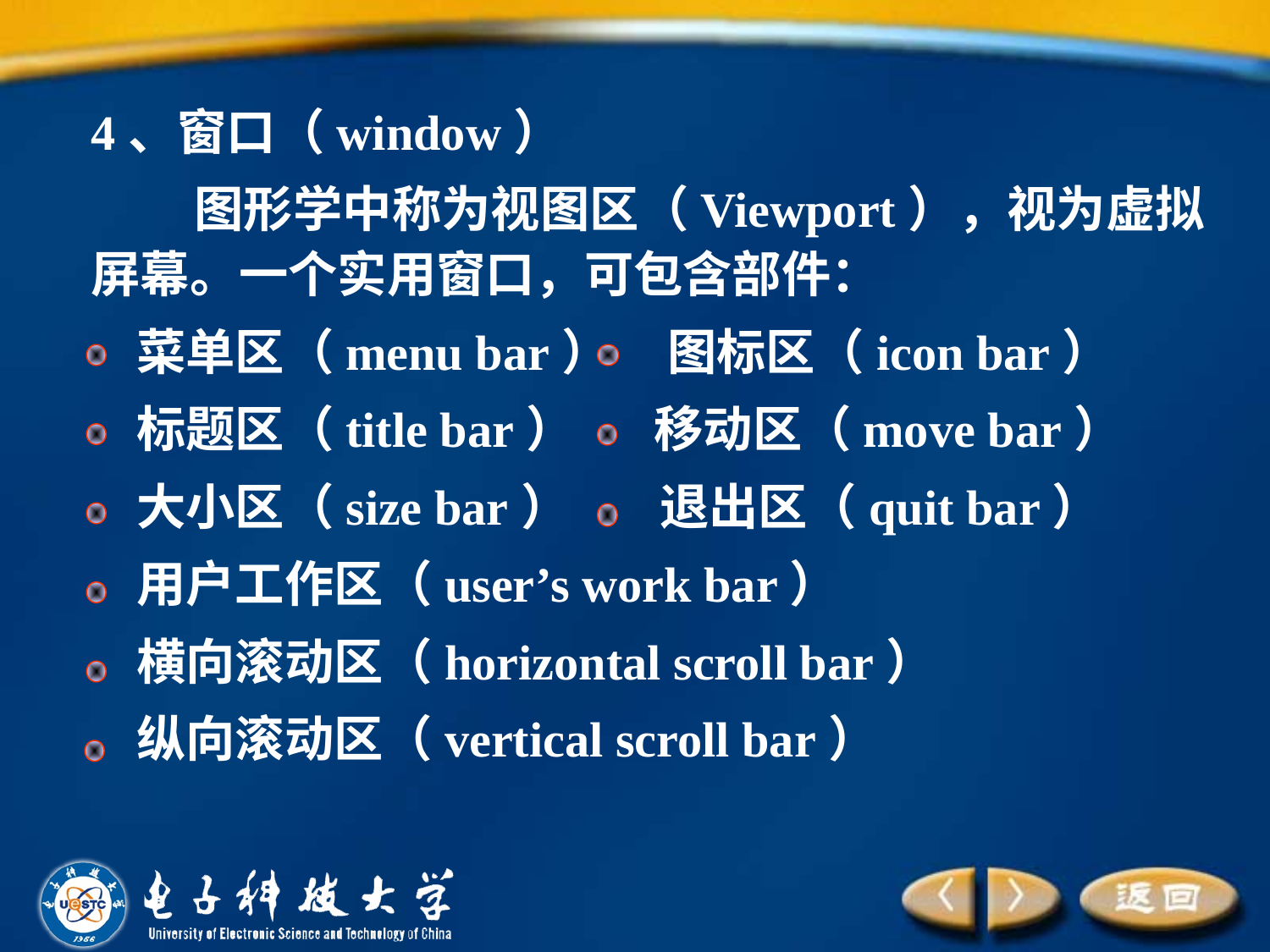

4、窗口（window）
        图形学中称为视图区（Viewport），视为虚拟屏幕。一个实用窗口，可包含部件：
   菜单区（menu bar）     图标区（icon bar）
   标题区（title bar）       移动区（move bar）
   大小区（size bar）        退出区（quit bar）
   用户工作区（user’s work bar）
   横向滚动区（horizontal scroll bar）
   纵向滚动区（vertical scroll bar）